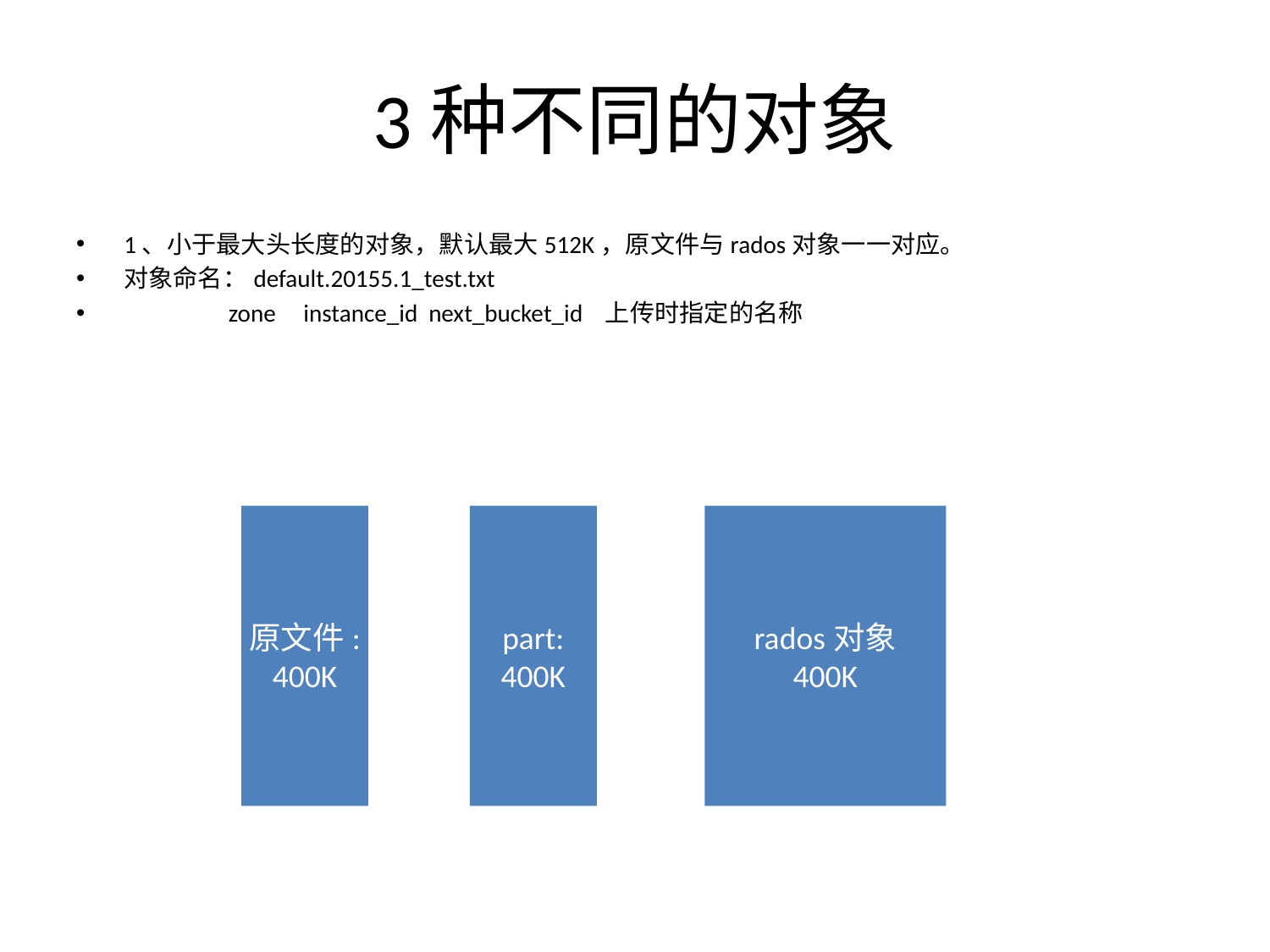

# 3种不同的对象
1、小于最大头长度的对象，默认最大512K，原文件与rados对象一一对应。
对象命名：default.20155.1_test.txt
                   zone     instance_id  next_bucket_id   上传时指定的名称
原文件:
400K
part:
400K
rados对象
400K